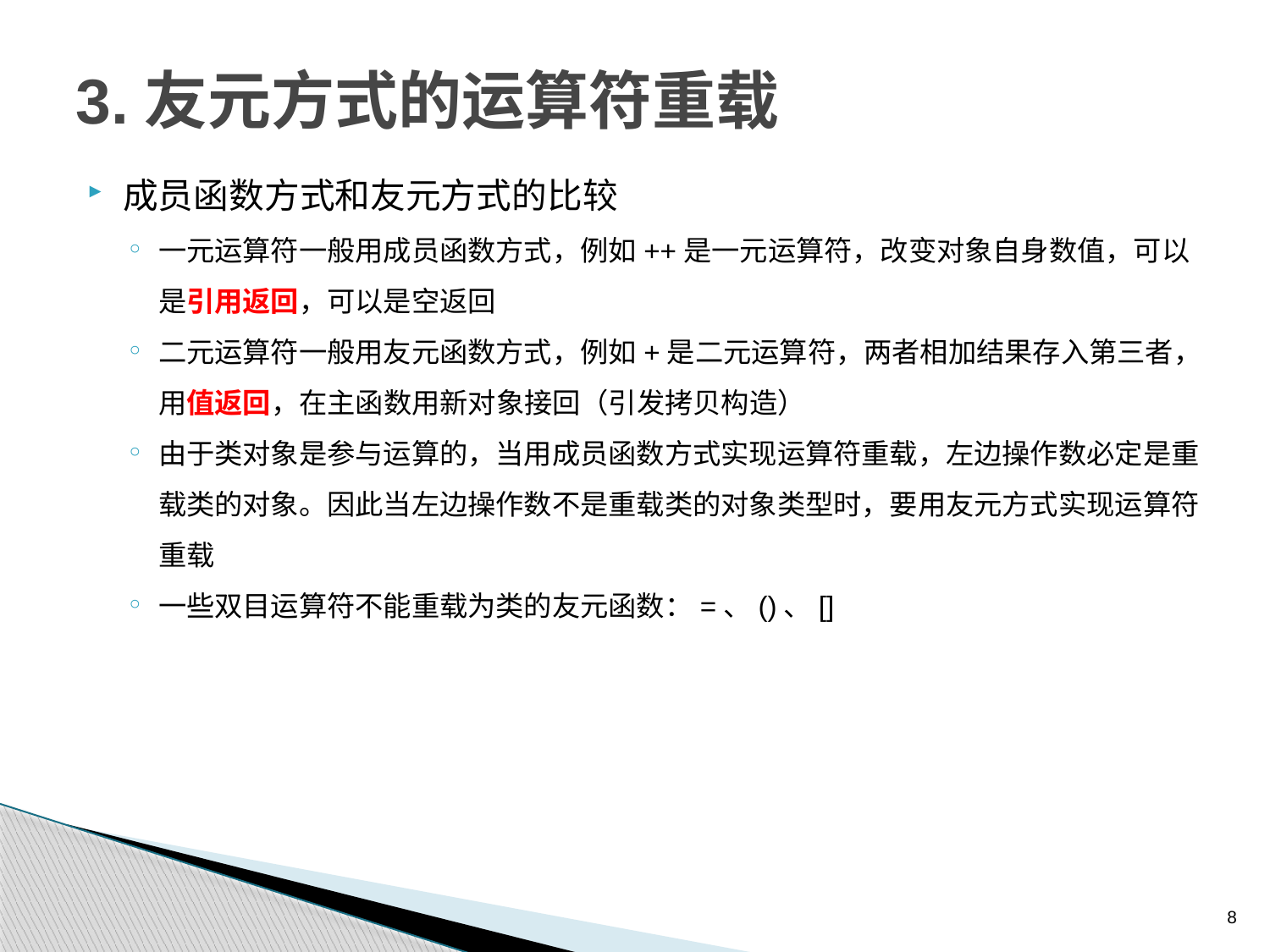

# 3.友元方式的运算符重载
成员函数方式和友元方式的比较
一元运算符一般用成员函数方式，例如++是一元运算符，改变对象自身数值，可以是引用返回，可以是空返回
二元运算符一般用友元函数方式，例如+是二元运算符，两者相加结果存入第三者，用值返回，在主函数用新对象接回（引发拷贝构造）
由于类对象是参与运算的，当用成员函数方式实现运算符重载，左边操作数必定是重载类的对象。因此当左边操作数不是重载类的对象类型时，要用友元方式实现运算符重载
一些双目运算符不能重载为类的友元函数：=、()、[]

8